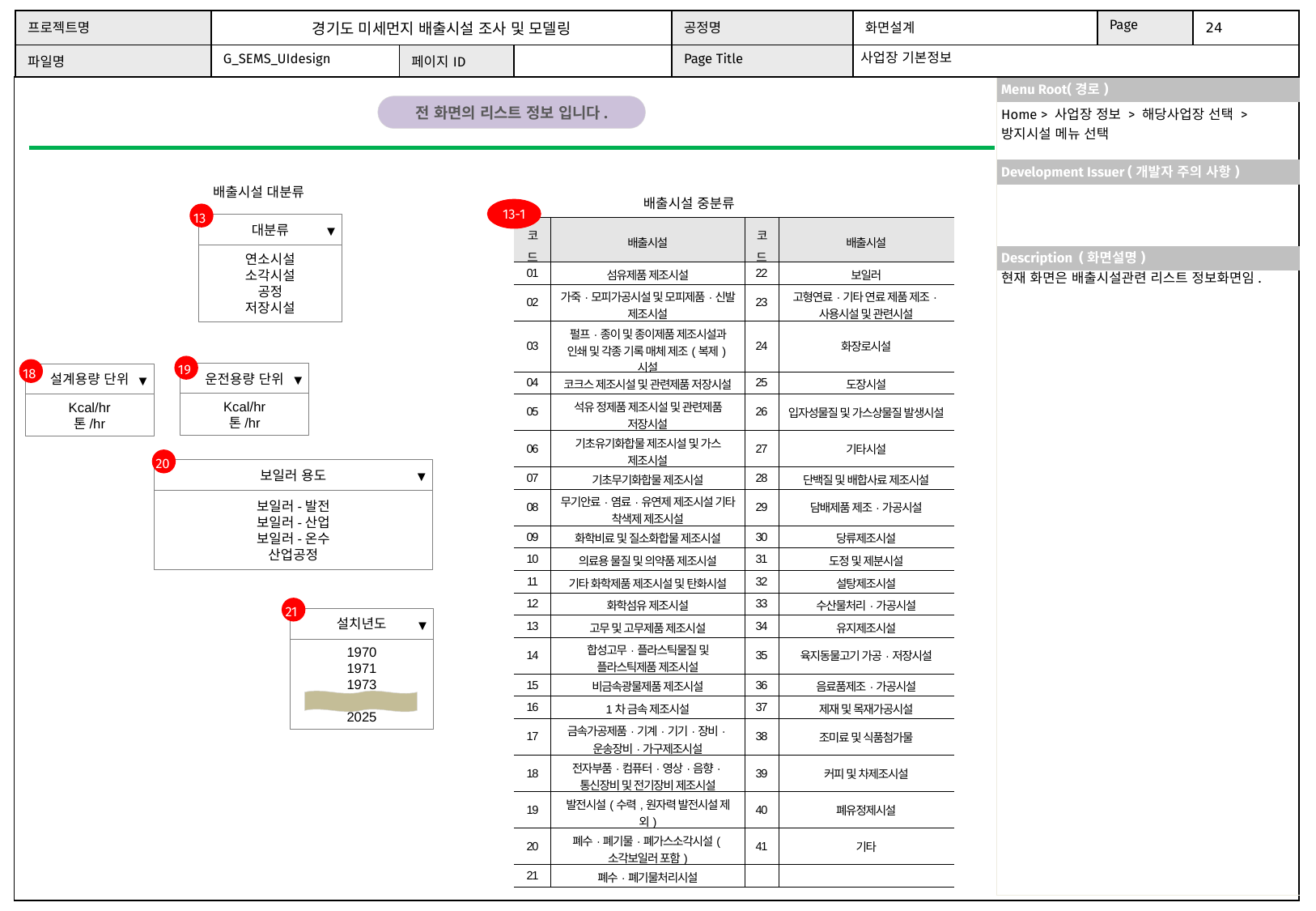

사업장 기본정보
Home > 사업장 정보 > 해당사업장 선택 > 방지시설 메뉴 선택
배출시설 대분류
배출시설 중분류
13-1
13

대분류
▼
| 코드 | 배출시설 | 코드 | 배출시설 |
| --- | --- | --- | --- |
| 01 | 섬유제품 제조시설 | 22 | 보일러 |
| 02 | 가죽·모피가공시설 및 모피제품·신발 제조시설 | 23 | 고형연료·기타 연료 제품 제조·사용시설 및 관련시설 |
| 03 | 펄프·종이 및 종이제품 제조시설과 인쇄 및 각종 기록 매체 제조(복제)시설 | 24 | 화장로시설 |
| 04 | 코크스 제조시설 및 관련제품 저장시설 | 25 | 도장시설 |
| 05 | 석유 정제품 제조시설 및 관련제품 저장시설 | 26 | 입자성물질 및 가스상물질 발생시설 |
| 06 | 기초유기화합물 제조시설 및 가스 제조시설 | 27 | 기타시설 |
| 07 | 기초무기화합물 제조시설 | 28 | 단백질 및 배합사료 제조시설 |
| 08 | 무기안료·염료·유연제 제조시설 기타 착색제 제조시설 | 29 | 담배제품 제조·가공시설 |
| 09 | 화학비료 및 질소화합물 제조시설 | 30 | 당류제조시설 |
| 10 | 의료용 물질 및 의약품 제조시설 | 31 | 도정 및 제분시설 |
| 11 | 기타 화학제품 제조시설 및 탄화시설 | 32 | 설탕제조시설 |
| 12 | 화학섬유 제조시설 | 33 | 수산물처리·가공시설 |
| 13 | 고무 및 고무제품 제조시설 | 34 | 유지제조시설 |
| 14 | 합성고무·플라스틱물질 및 플라스틱제품 제조시설 | 35 | 육지동물고기 가공·저장시설 |
| 15 | 비금속광물제품 제조시설 | 36 | 음료품제조·가공시설 |
| 16 | 1차 금속 제조시설 | 37 | 제재 및 목재가공시설 |
| 17 | 금속가공제품·기계·기기·장비·운송장비·가구제조시설 | 38 | 조미료 및 식품첨가물 |
| 18 | 전자부품·컴퓨터·영상·음향·통신장비 및 전기장비 제조시설 | 39 | 커피 및 차제조시설 |
| 19 | 발전시설(수력,원자력 발전시설 제외) | 40 | 폐유정제시설 |
| 20 | 폐수·폐기물·폐가스소각시설(소각보일러 포함) | 41 | 기타 |
| 21 | 폐수·폐기물처리시설 |  |  |
연소시설
소각시설
공정
저장시설
현재 화면은 배출시설관련 리스트 정보화면임.

19

18

운전용량 단위
설계용량 단위
▼
▼
Kcal/hr
톤/hr
Kcal/hr
톤/hr
20

보일러 용도
▼
보일러-발전
보일러-산업
보일러-온수
산업공정
21

설치년도
▼
1970
1971
1973
….
2025